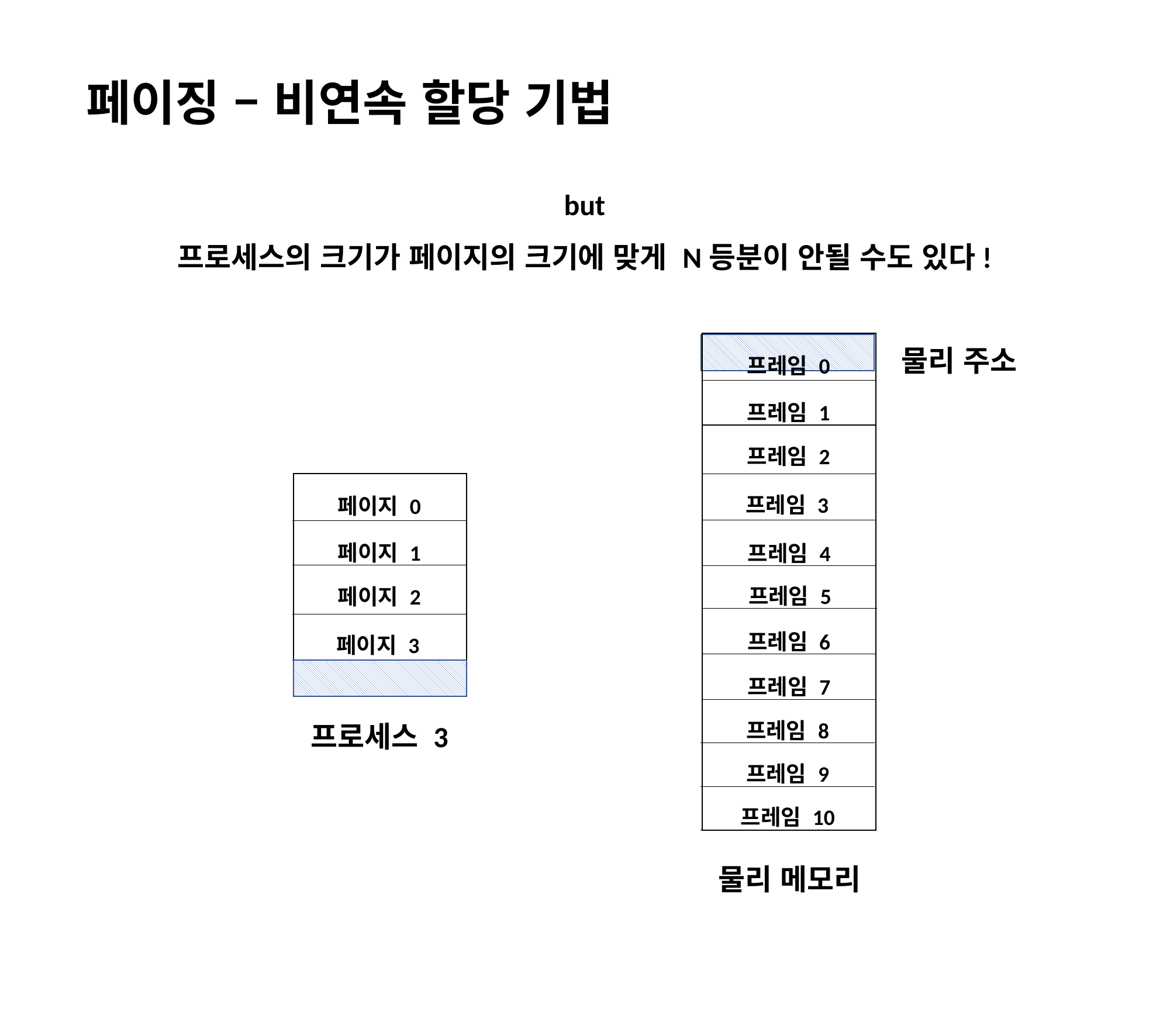

페이징 – 비연속 할당 기법
but
프로세스의 크기가 페이지의 크기에 맞게 N등분이 안될 수도 있다!
물리 주소

프레임 0
프레임 1
프레임 2
프레임 3
프레임 4
프레임 5
프레임 6
프레임 7
프레임 8
프레임 9
프레임 10

페이지 0
페이지 1
페이지 2
페이지 3

프로세스 3
물리 메모리